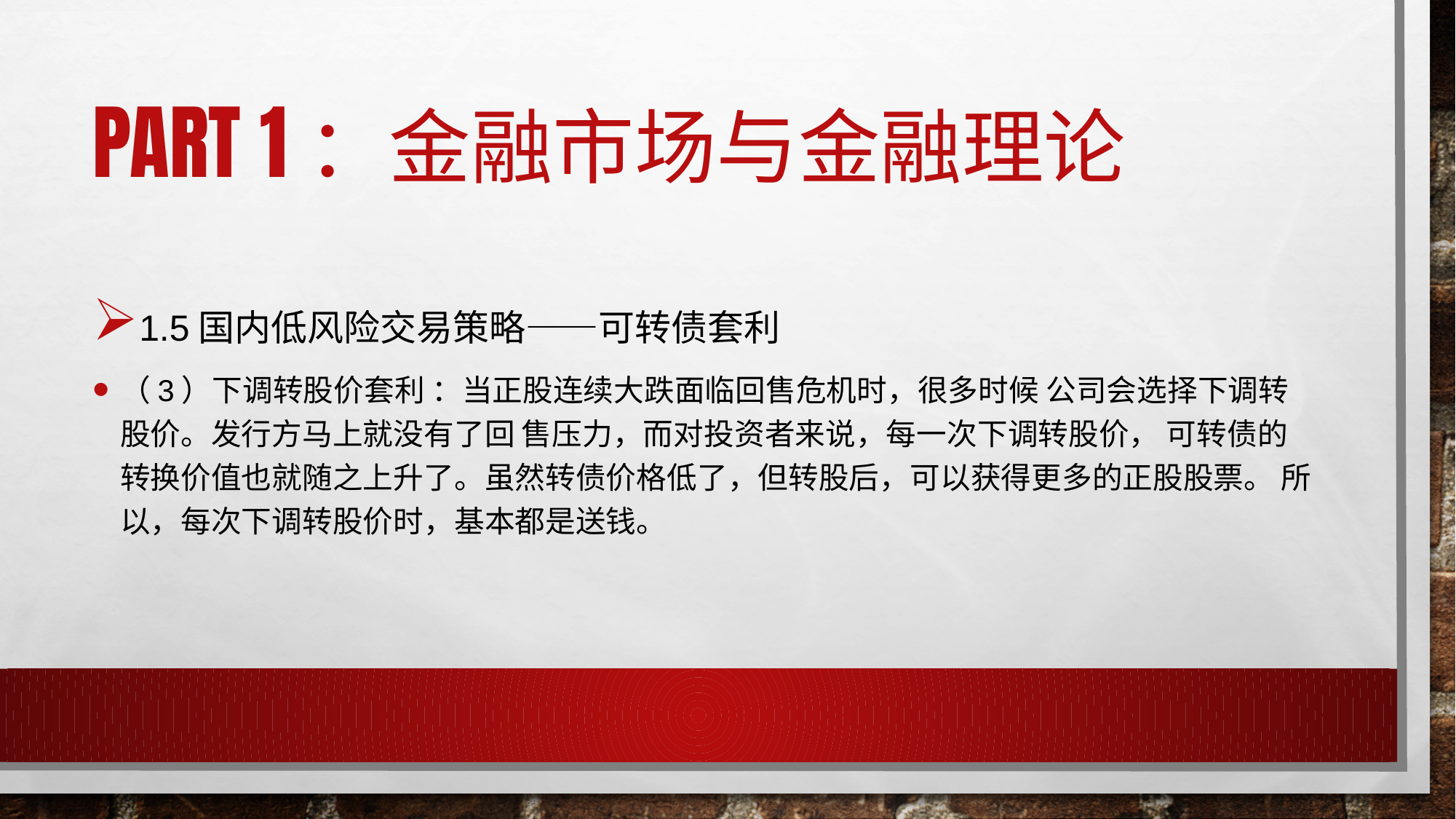

# Part 1：金融市场与金融理论
1.5国内低风险交易策略——可转债套利
（3）下调转股价套利 ：当正股连续大跌面临回售危机时，很多时候 公司会选择下调转股价。发行方马上就没有了回 售压力，而对投资者来说，每⼀次下调转股价， 可转债的转换价值也就随之上升了。虽然转债价格低了，但转股后，可以获得更多的正股股票。 所以，每次下调转股价时，基本都是送钱。